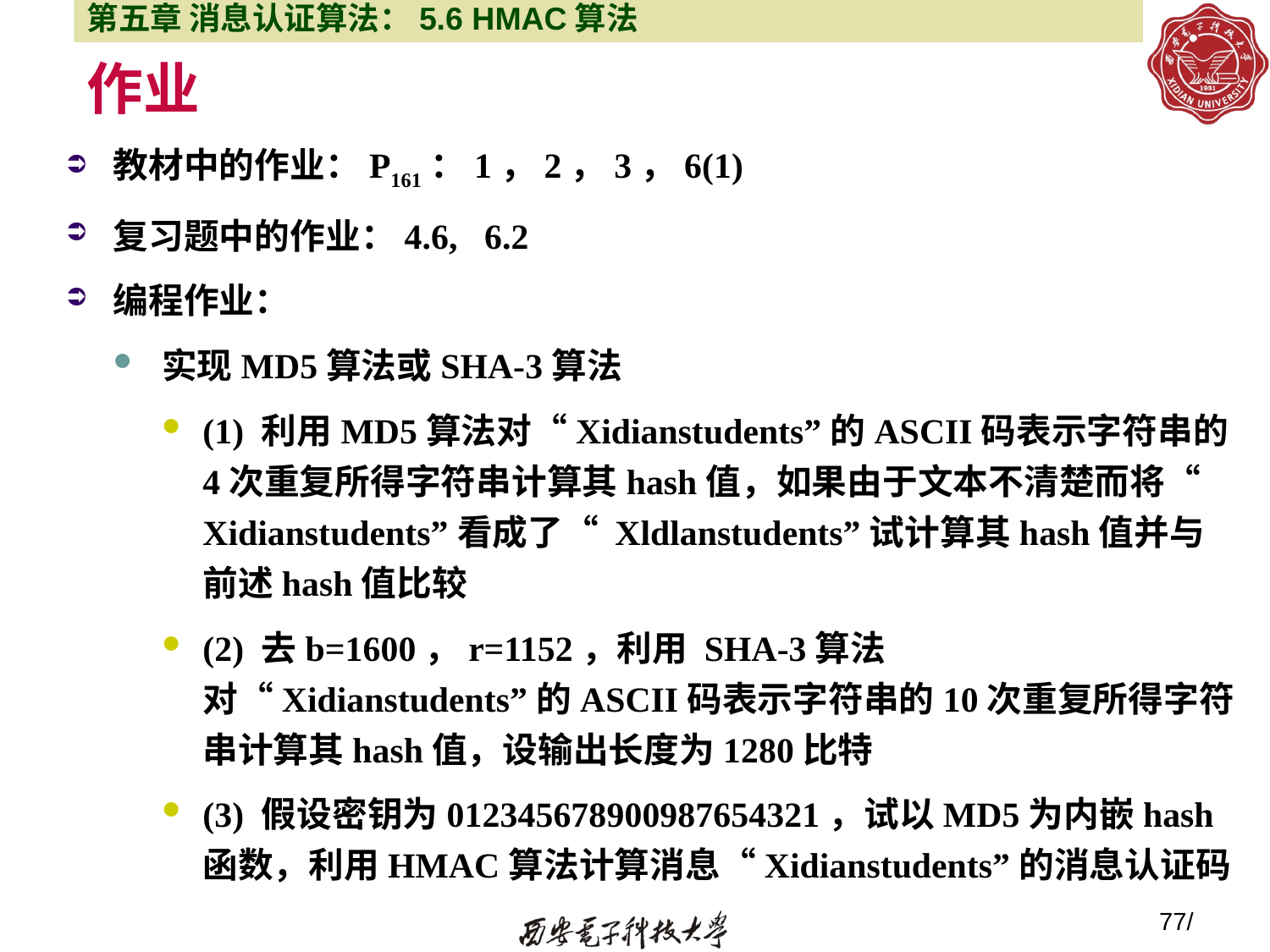

第五章 消息认证算法：5.6 HMAC算法
# 作业
教材中的作业：P161：1，2，3，6(1)
复习题中的作业：4.6,   6.2
编程作业：
实现MD5算法或SHA-3算法
(1) 利用MD5算法对“Xidianstudents”的ASCII码表示字符串的4次重复所得字符串计算其hash值，如果由于文本不清楚而将“ Xidianstudents”看成了“ Xldlanstudents”试计算其hash值并与前述hash值比较
(2) 去b=1600，r=1152，利用 SHA-3算法对“Xidianstudents”的ASCII码表示字符串的10次重复所得字符串计算其hash值，设输出长度为1280比特
(3) 假设密钥为012345678900987654321，试以MD5为内嵌hash函数，利用HMAC算法计算消息“Xidianstudents”的消息认证码
77/